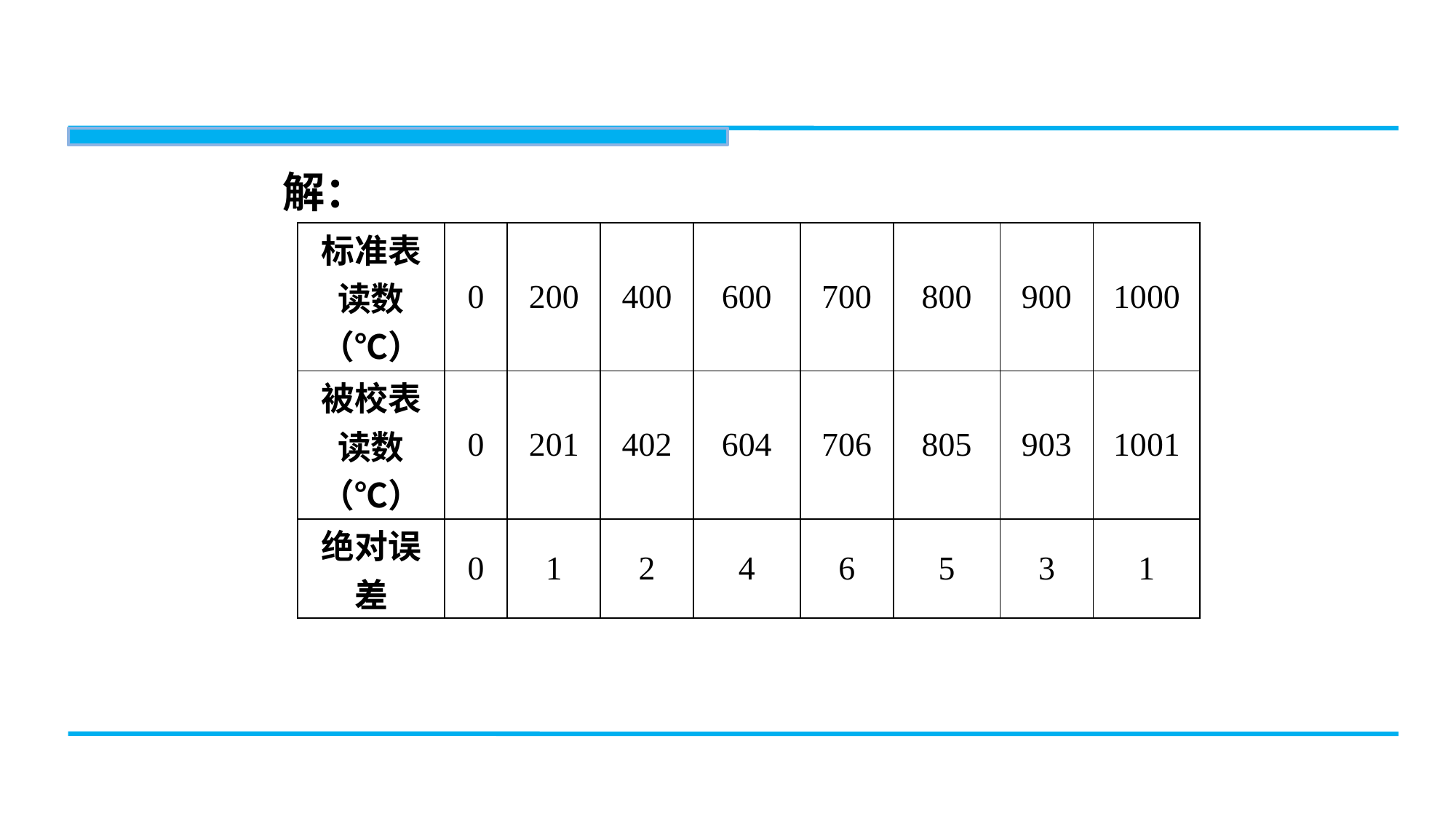

解：
| 标准表读数（℃） | 0 | 200 | 400 | 600 | 700 | 800 | 900 | 1000 |
| --- | --- | --- | --- | --- | --- | --- | --- | --- |
| 被校表读数（℃） | 0 | 201 | 402 | 604 | 706 | 805 | 903 | 1001 |
| 绝对误差 | 0 | 1 | 2 | 4 | 6 | 5 | 3 | 1 |